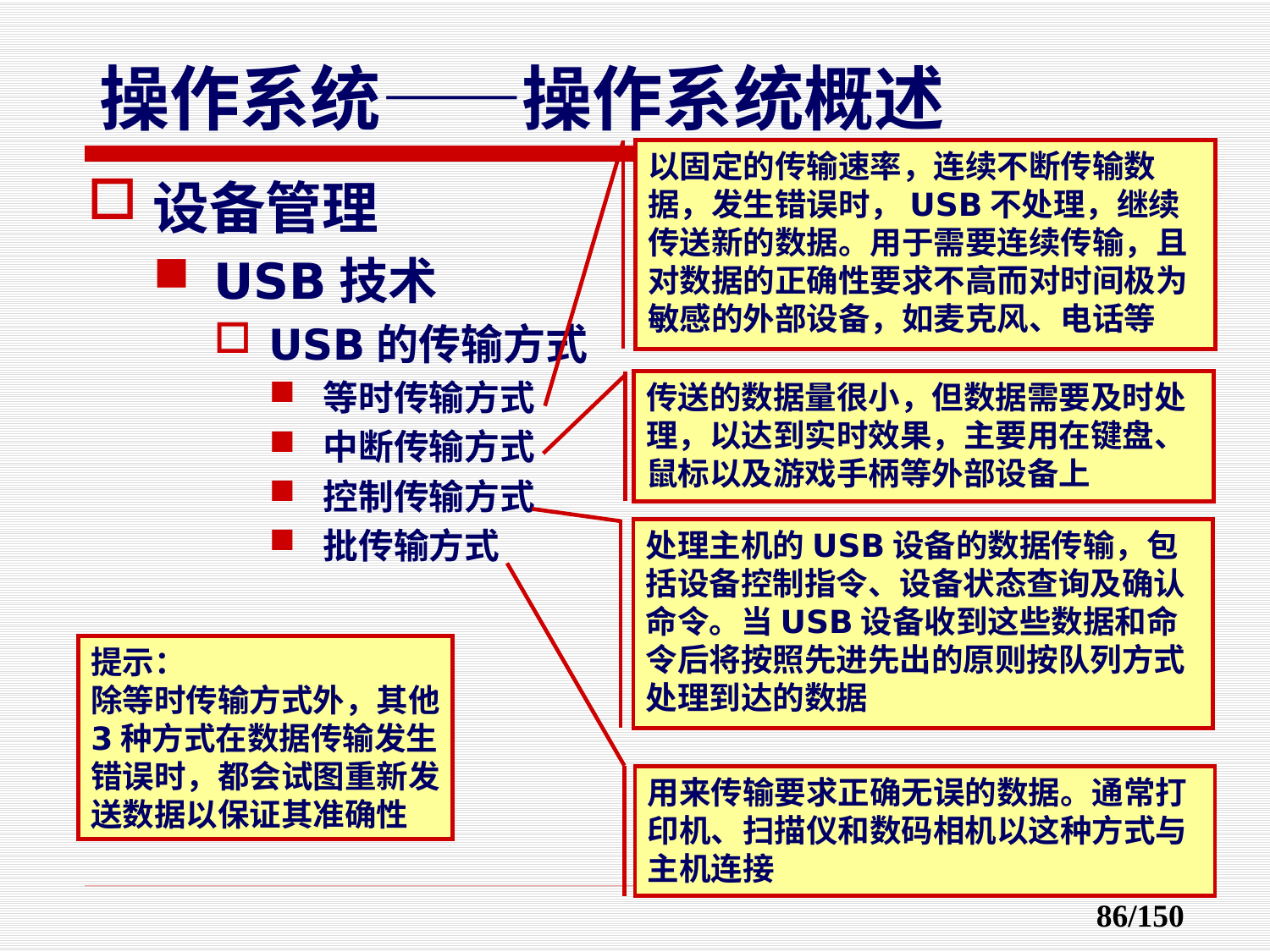

以固定的传输速率，连续不断传输数据，发生错误时，USB不处理，继续传送新的数据。用于需要连续传输，且对数据的正确性要求不高而对时间极为敏感的外部设备，如麦克风、电话等
设备管理
USB技术
USB的传输方式
等时传输方式
中断传输方式
控制传输方式
批传输方式
传送的数据量很小，但数据需要及时处理，以达到实时效果，主要用在键盘、鼠标以及游戏手柄等外部设备上
处理主机的USB设备的数据传输，包括设备控制指令、设备状态查询及确认命令。当USB设备收到这些数据和命令后将按照先进先出的原则按队列方式处理到达的数据
提示：
除等时传输方式外，其他
3种方式在数据传输发生
错误时，都会试图重新发
送数据以保证其准确性
用来传输要求正确无误的数据。通常打印机、扫描仪和数码相机以这种方式与主机连接